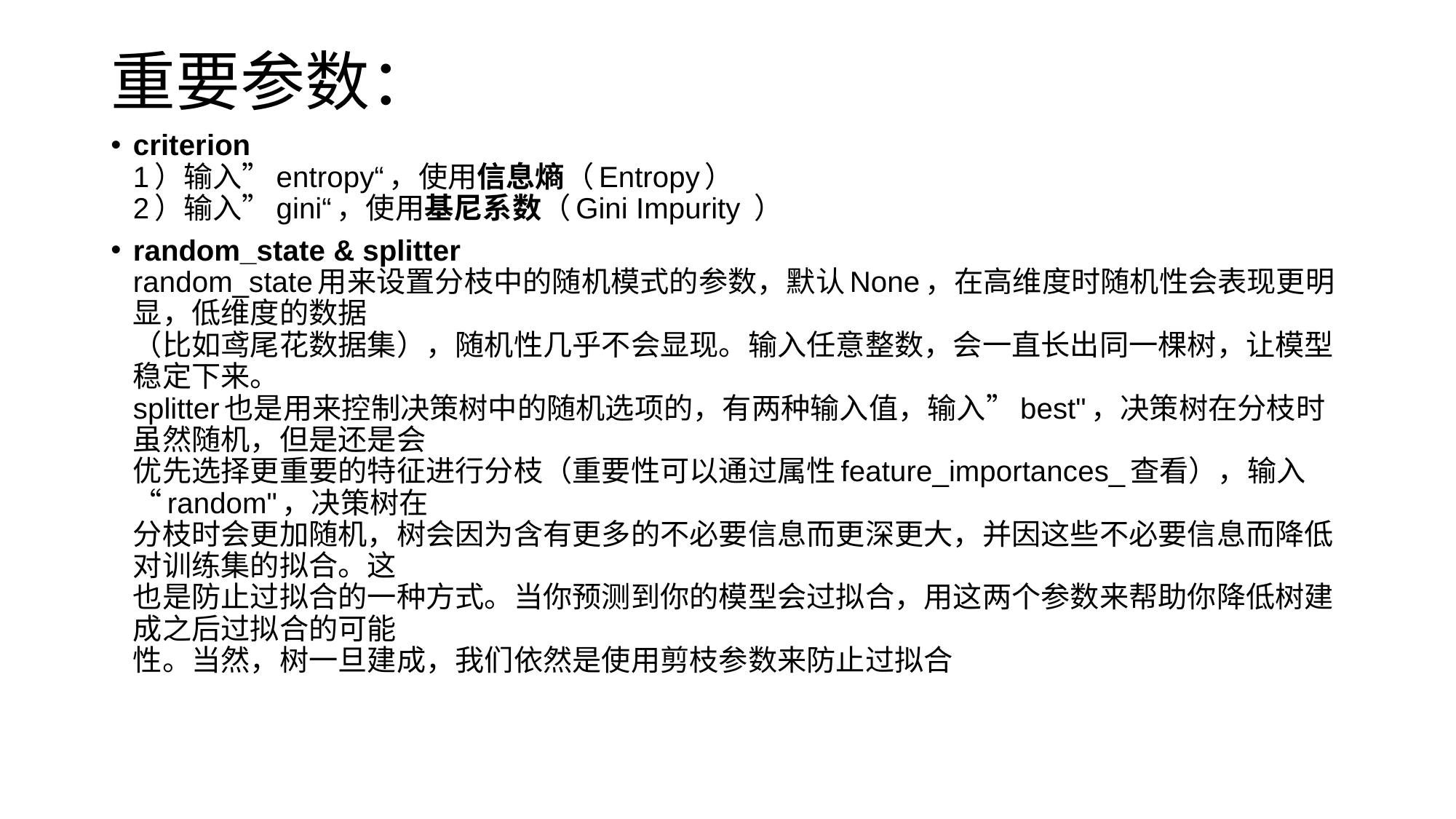

# 重要参数：
criterion
1）输入”entropy“，使用信息熵（Entropy）
2）输入”gini“，使用基尼系数（Gini Impurity ）
random_state & splitter
random_state用来设置分枝中的随机模式的参数，默认None，在高维度时随机性会表现更明显，低维度的数据
（比如鸢尾花数据集），随机性几乎不会显现。输入任意整数，会一直长出同一棵树，让模型稳定下来。
splitter也是用来控制决策树中的随机选项的，有两种输入值，输入”best"，决策树在分枝时虽然随机，但是还是会
优先选择更重要的特征进行分枝（重要性可以通过属性feature_importances_查看），输入“random"，决策树在
分枝时会更加随机，树会因为含有更多的不必要信息而更深更大，并因这些不必要信息而降低对训练集的拟合。这
也是防止过拟合的一种方式。当你预测到你的模型会过拟合，用这两个参数来帮助你降低树建成之后过拟合的可能
性。当然，树一旦建成，我们依然是使用剪枝参数来防止过拟合